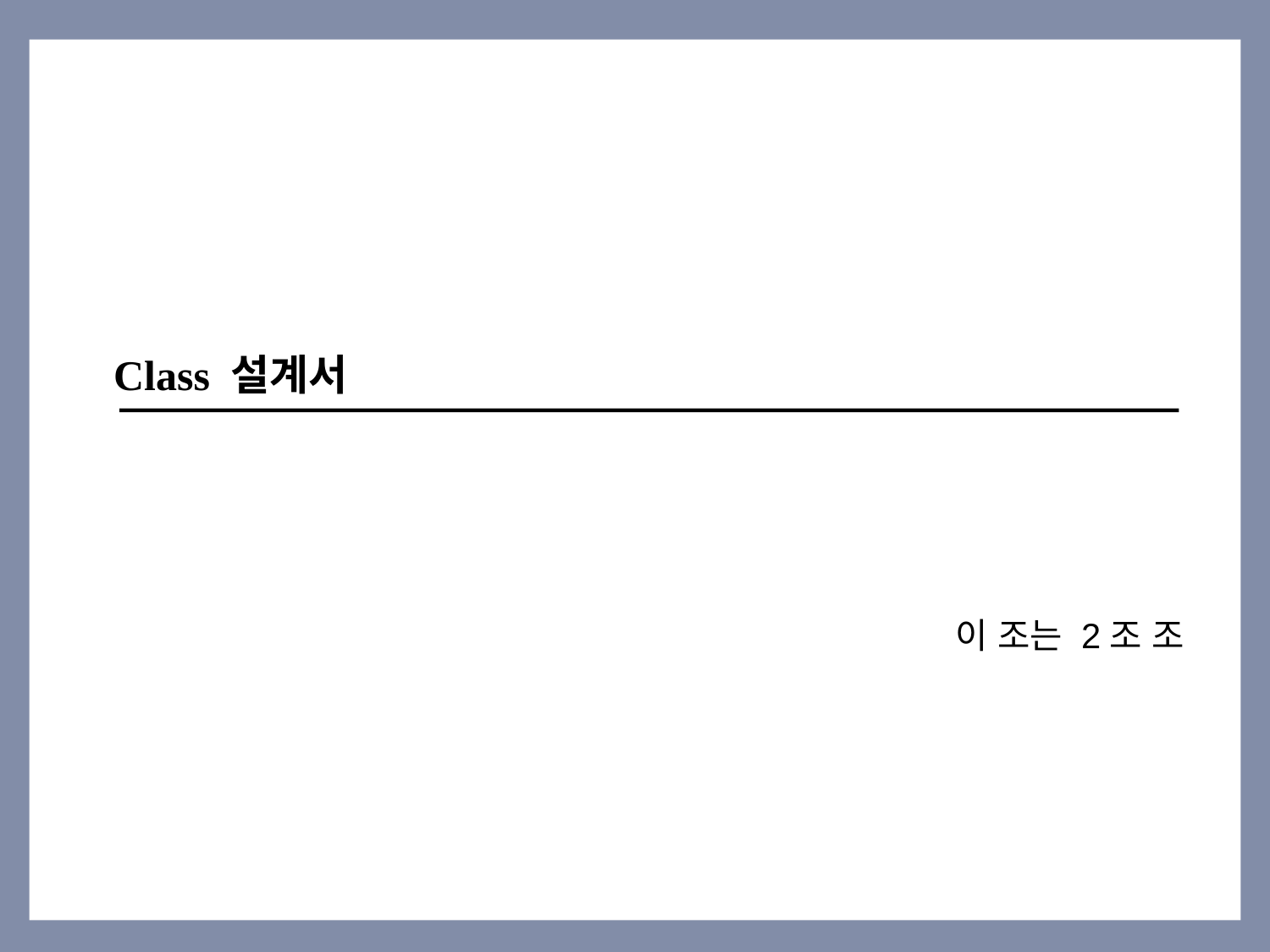

# Class 설계서
이 조는 2조 조